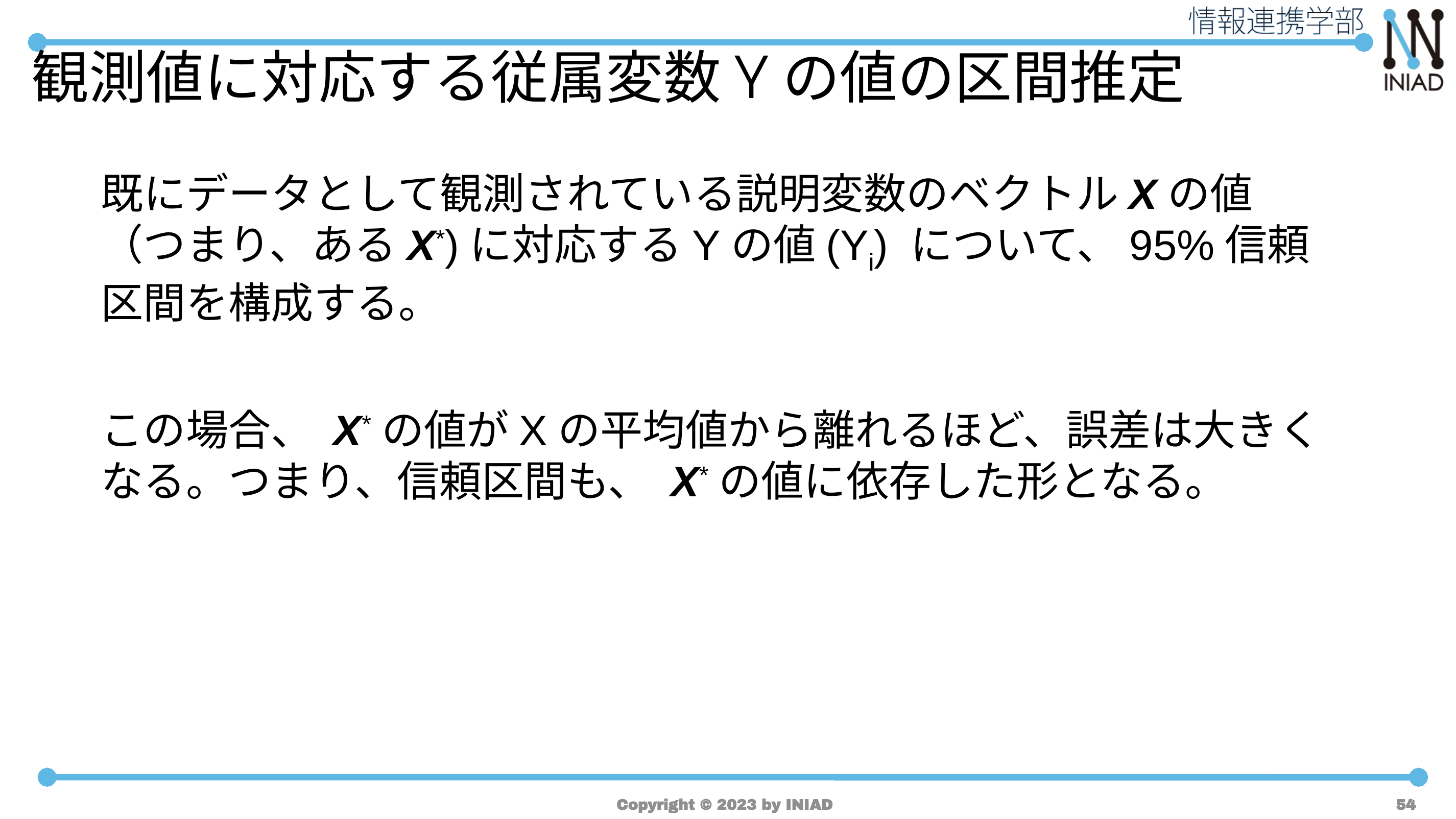

# 観測値に対応する従属変数Yの値の区間推定
既にデータとして観測されている説明変数のベクトルXの値（つまり、あるX*)に対応するYの値(Yi) について、95%信頼区間を構成する。

この場合、 X*の値がXの平均値から離れるほど、誤差は大きくなる。つまり、信頼区間も、 X*の値に依存した形となる。
Copyright © 2023 by INIAD
54